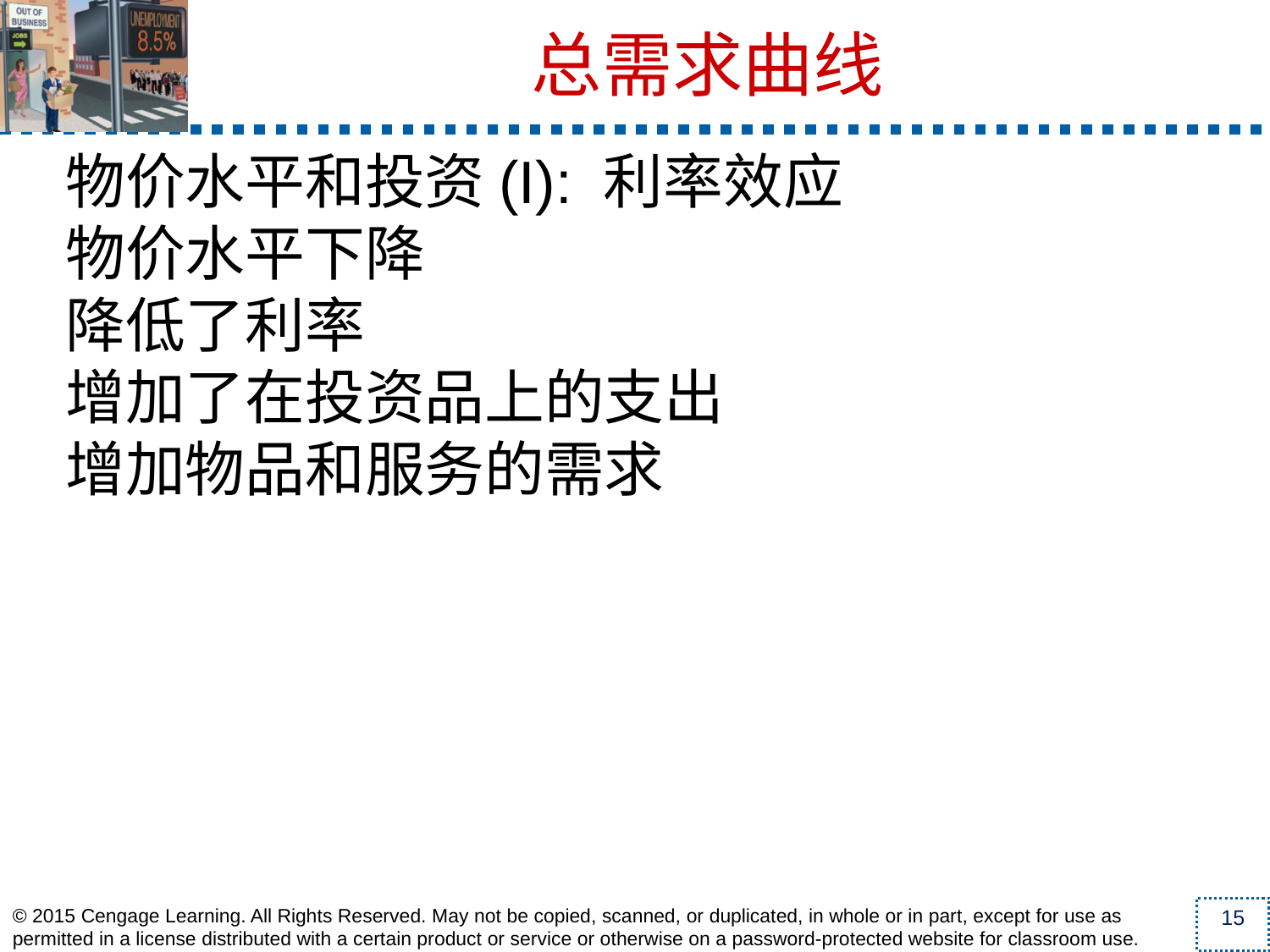

总需求曲线
物价水平和投资(I): 利率效应
物价水平下降
降低了利率
增加了在投资品上的支出
增加物品和服务的需求
15
© 2015 Cengage Learning. All Rights Reserved. May not be copied, scanned, or duplicated, in whole or in part, except for use as permitted in a license distributed with a certain product or service or otherwise on a password-protected website for classroom use.